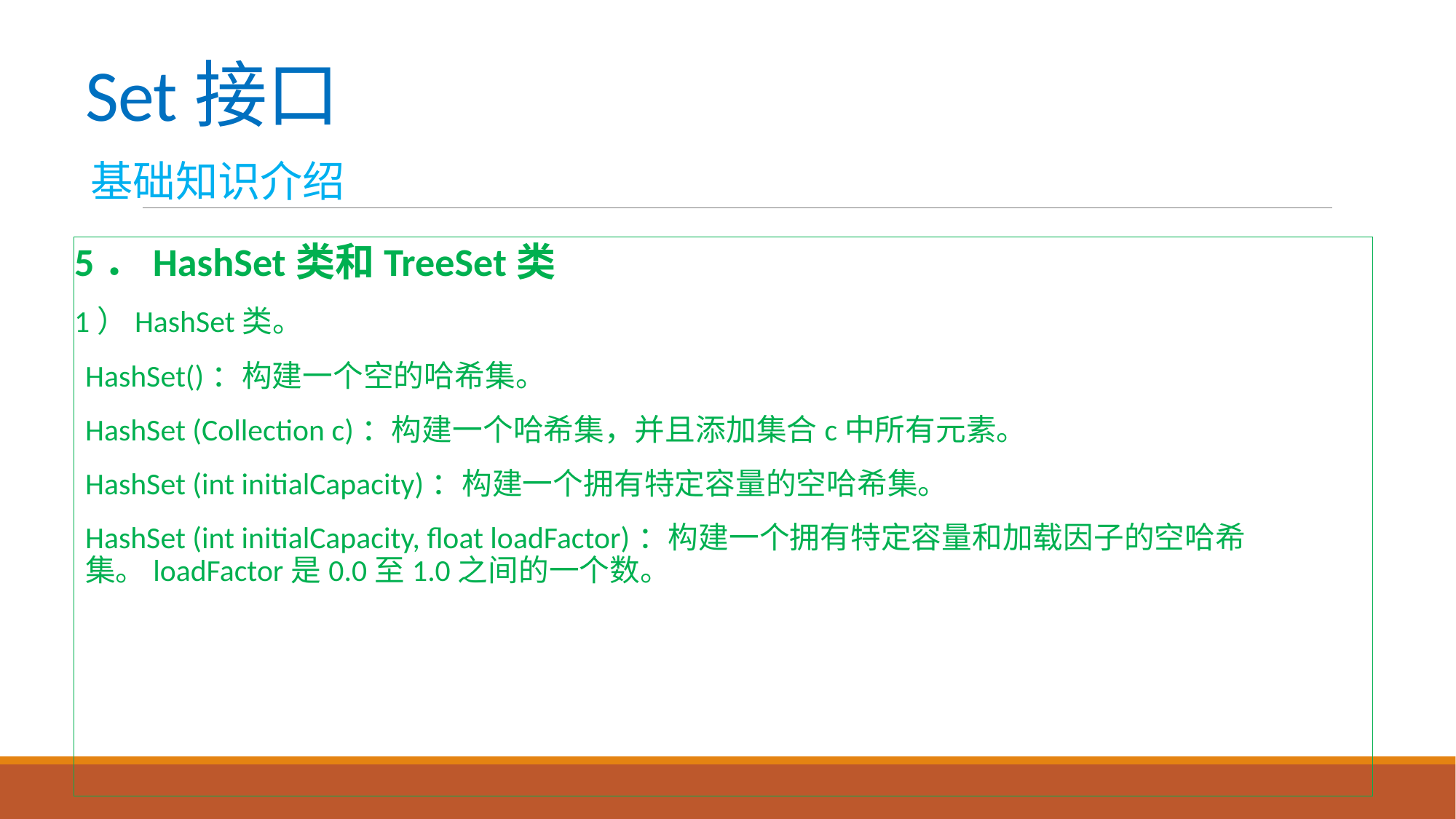

# Set接口
基础知识介绍
5．HashSet类和TreeSet类
1）HashSet类。
HashSet()：构建一个空的哈希集。
HashSet (Collection c)：构建一个哈希集，并且添加集合c中所有元素。
HashSet (int initialCapacity)：构建一个拥有特定容量的空哈希集。
HashSet (int initialCapacity, float loadFactor)：构建一个拥有特定容量和加载因子的空哈希集。loadFactor是0.0至1.0之间的一个数。